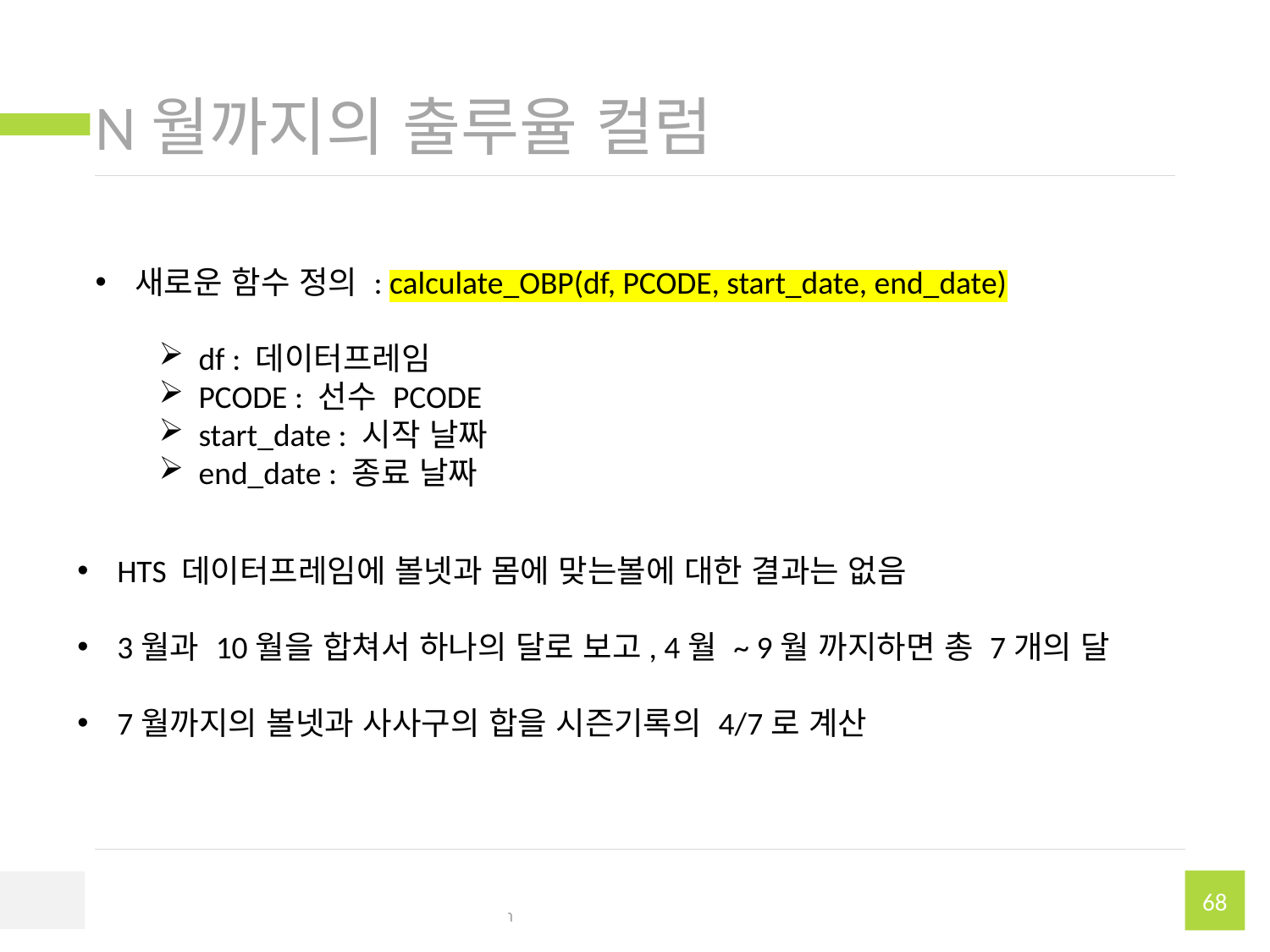

# N월까지의 출루율 컬럼
새로운 함수 정의 : calculate_OBP(df, PCODE, start_date, end_date)

df : 데이터프레임
PCODE : 선수 PCODE
start_date : 시작 날짜
end_date : 종료 날짜
HTS 데이터프레임에 볼넷과 몸에 맞는볼에 대한 결과는 없음

3월과 10월을 합쳐서 하나의 달로 보고, 4월 ~ 9월 까지하면 총 7개의 달

7월까지의 볼넷과 사사구의 합을 시즌기록의 4/7로 계산